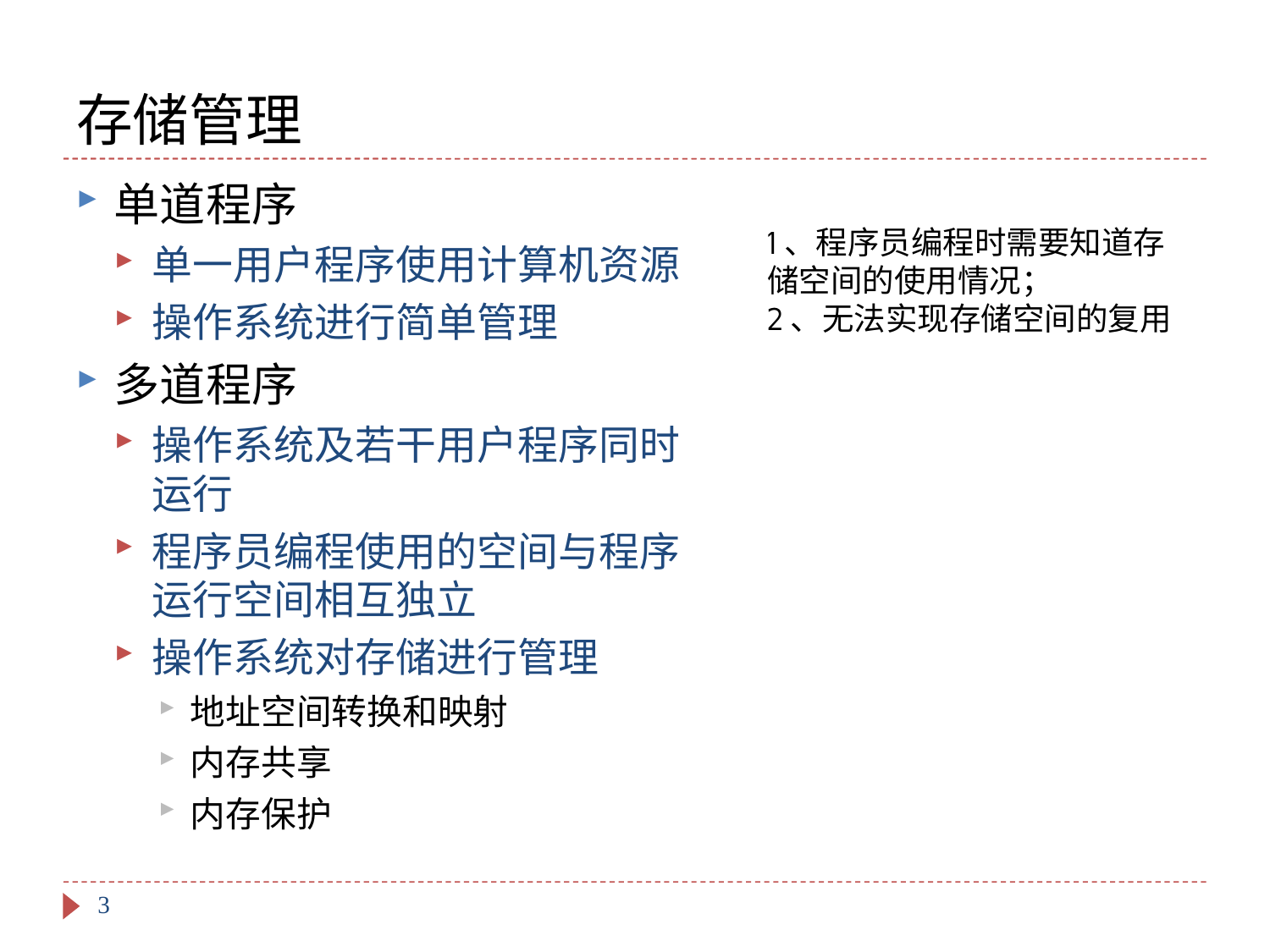

# 存储管理
单道程序
单一用户程序使用计算机资源
操作系统进行简单管理
多道程序
操作系统及若干用户程序同时运行
程序员编程使用的空间与程序运行空间相互独立
操作系统对存储进行管理
地址空间转换和映射
内存共享
内存保护

1、程序员编程时需要知道存储空间的使用情况；
2、无法实现存储空间的复用

3